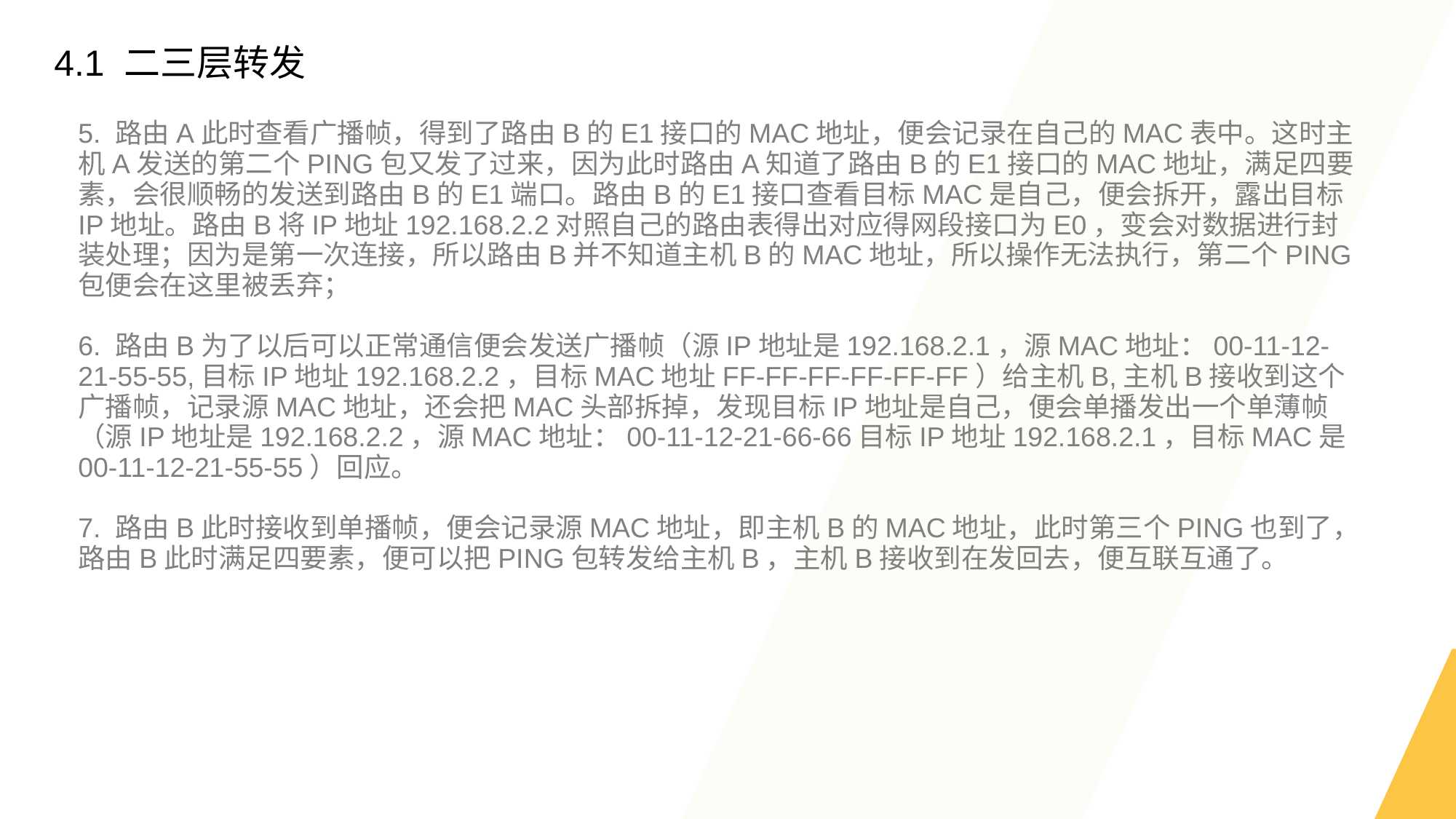

4.1 二三层转发

5. 路由A此时查看广播帧，得到了路由B的E1接口的MAC地址，便会记录在自己的MAC表中。这时主机A发送的第二个PING包又发了过来，因为此时路由A知道了路由B的E1接口的MAC地址，满足四要素，会很顺畅的发送到路由B的E1端口。路由B的E1接口查看目标MAC是自己，便会拆开，露出目标IP地址。路由B将IP地址192.168.2.2对照自己的路由表得出对应得网段接口为E0，变会对数据进行封装处理；因为是第一次连接，所以路由B并不知道主机B的MAC地址，所以操作无法执行，第二个PING包便会在这里被丢弃；

6. 路由B为了以后可以正常通信便会发送广播帧（源IP地址是192.168.2.1，源MAC地址：00-11-12-21-55-55,目标IP地址192.168.2.2，目标MAC地址FF-FF-FF-FF-FF-FF）给主机B,主机B接收到这个广播帧，记录源MAC地址，还会把MAC头部拆掉，发现目标IP地址是自己，便会单播发出一个单薄帧（源IP地址是192.168.2.2，源MAC地址：00-11-12-21-66-66目标IP地址192.168.2.1，目标MAC是00-11-12-21-55-55）回应。

7. 路由B此时接收到单播帧，便会记录源MAC地址，即主机B的MAC地址，此时第三个PING也到了，路由B此时满足四要素，便可以把PING包转发给主机B，主机B接收到在发回去，便互联互通了。